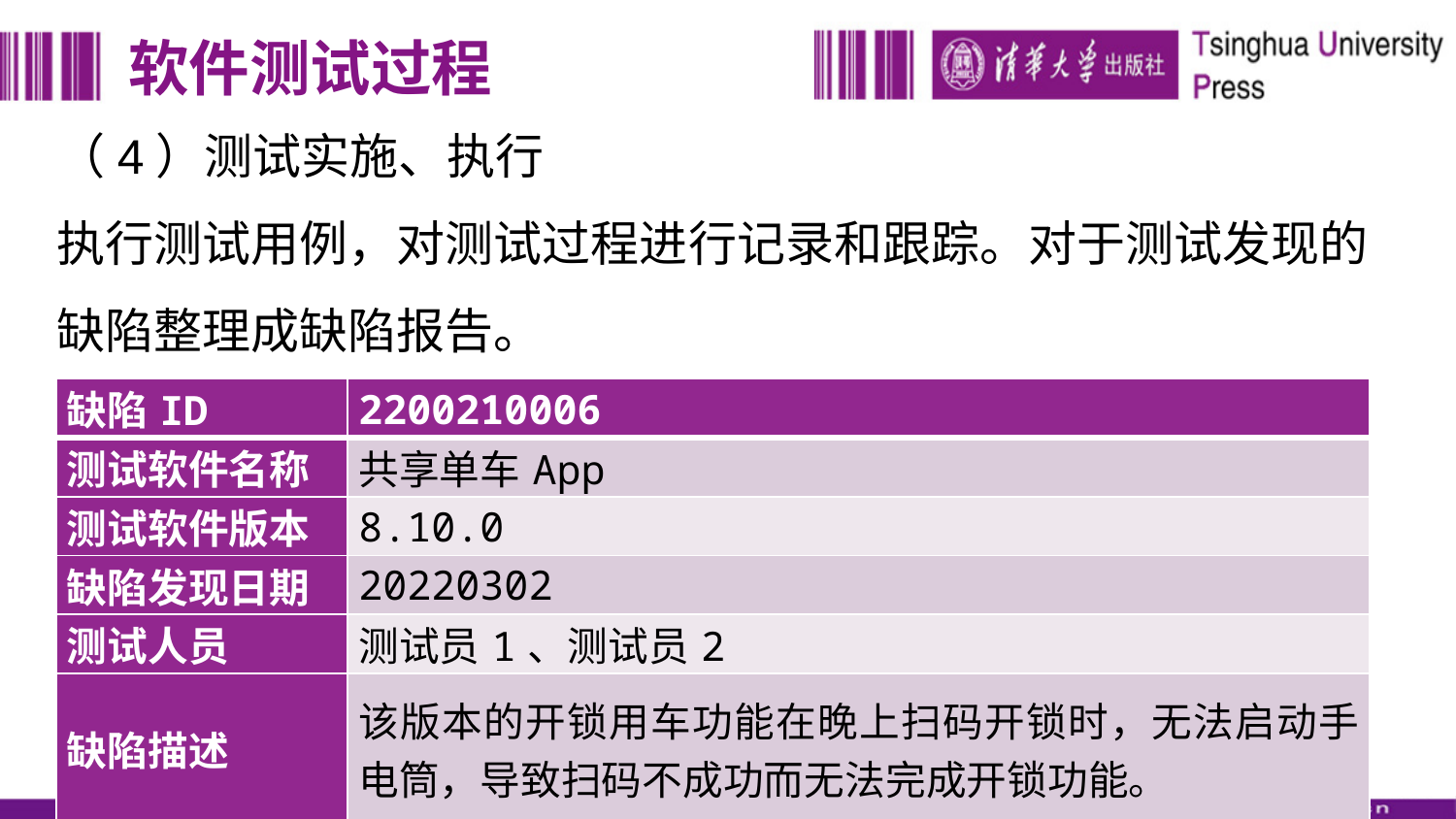

# 软件测试过程
（4）测试实施、执行
执行测试用例，对测试过程进行记录和跟踪。对于测试发现的缺陷整理成缺陷报告。
| 缺陷ID | 2200210006 |
| --- | --- |
| 测试软件名称 | 共享单车App |
| 测试软件版本 | 8.10.0 |
| 缺陷发现日期 | 20220302 |
| 测试人员 | 测试员1、测试员2 |
| 缺陷描述 | 该版本的开锁用车功能在晚上扫码开锁时，无法启动手电筒，导致扫码不成功而无法完成开锁功能。 |